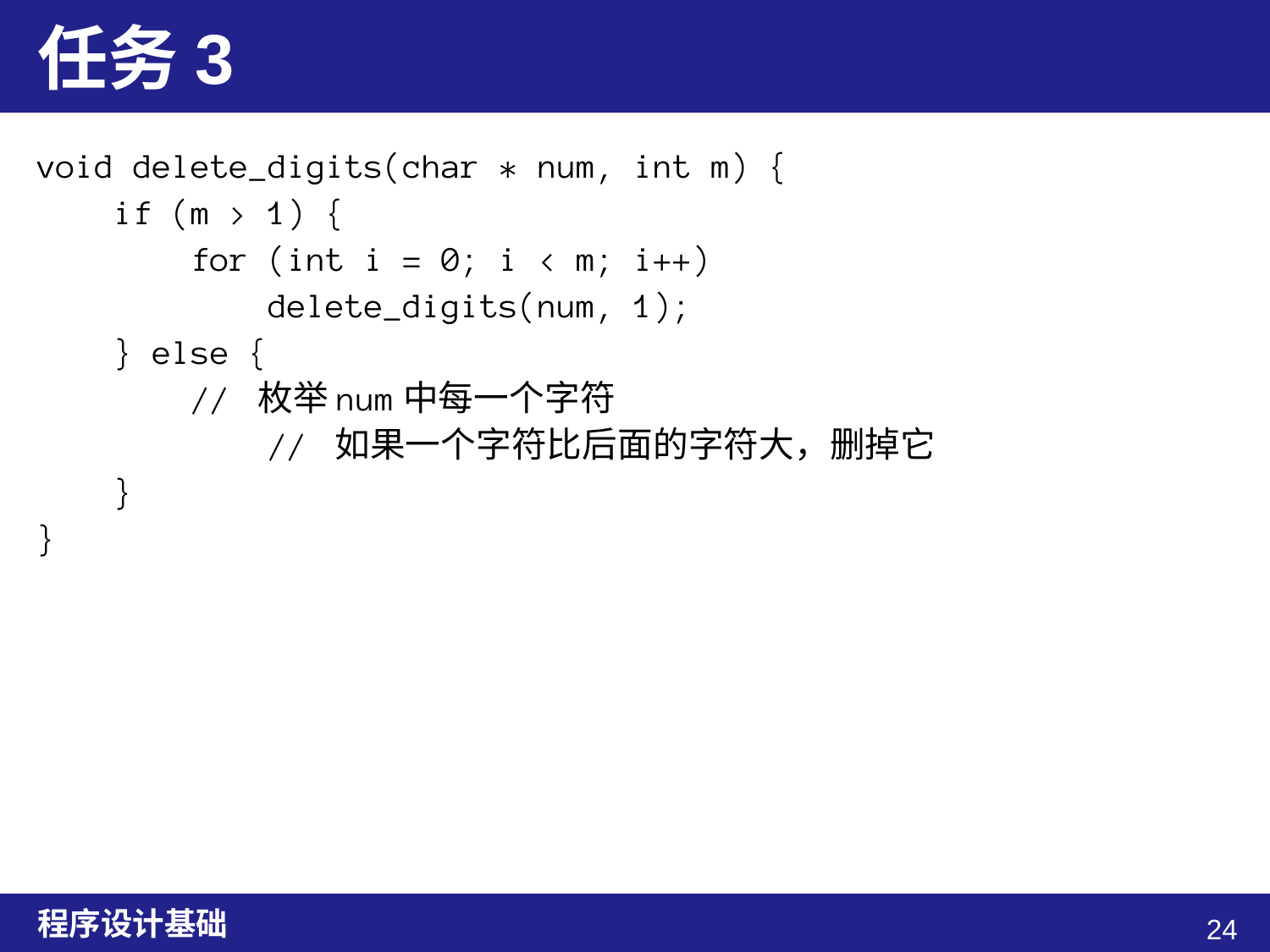

# 任务3
void delete_digits(char * num, int m) {
    if (m > 1) {
        for (int i = 0; i < m; i++)
            delete_digits(num, 1);
    } else {
        // 枚举num中每一个字符
            // 如果一个字符比后面的字符大，删掉它
    }
}